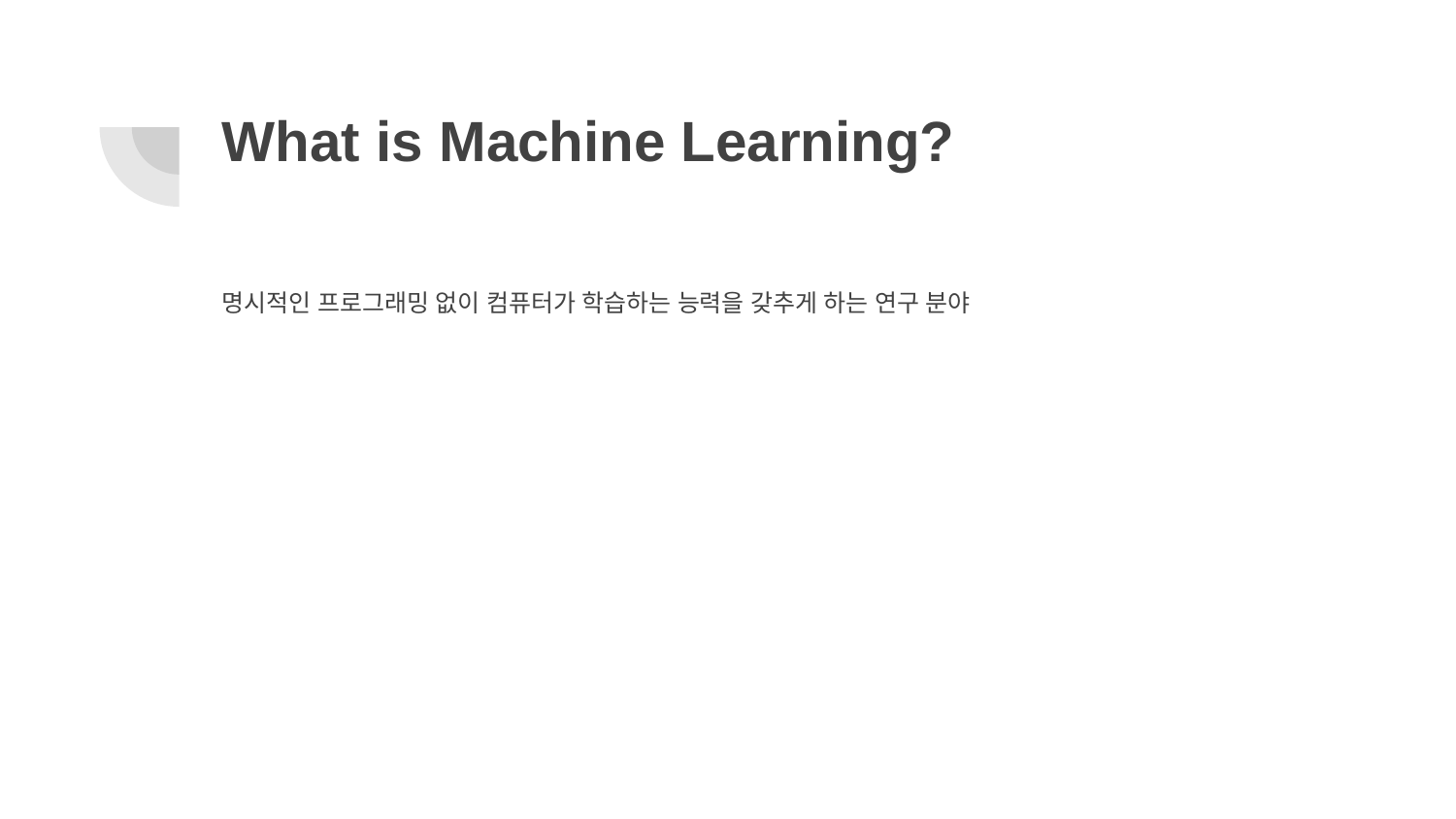

# What is Machine Learning?
명시적인 프로그래밍 없이 컴퓨터가 학습하는 능력을 갖추게 하는 연구 분야